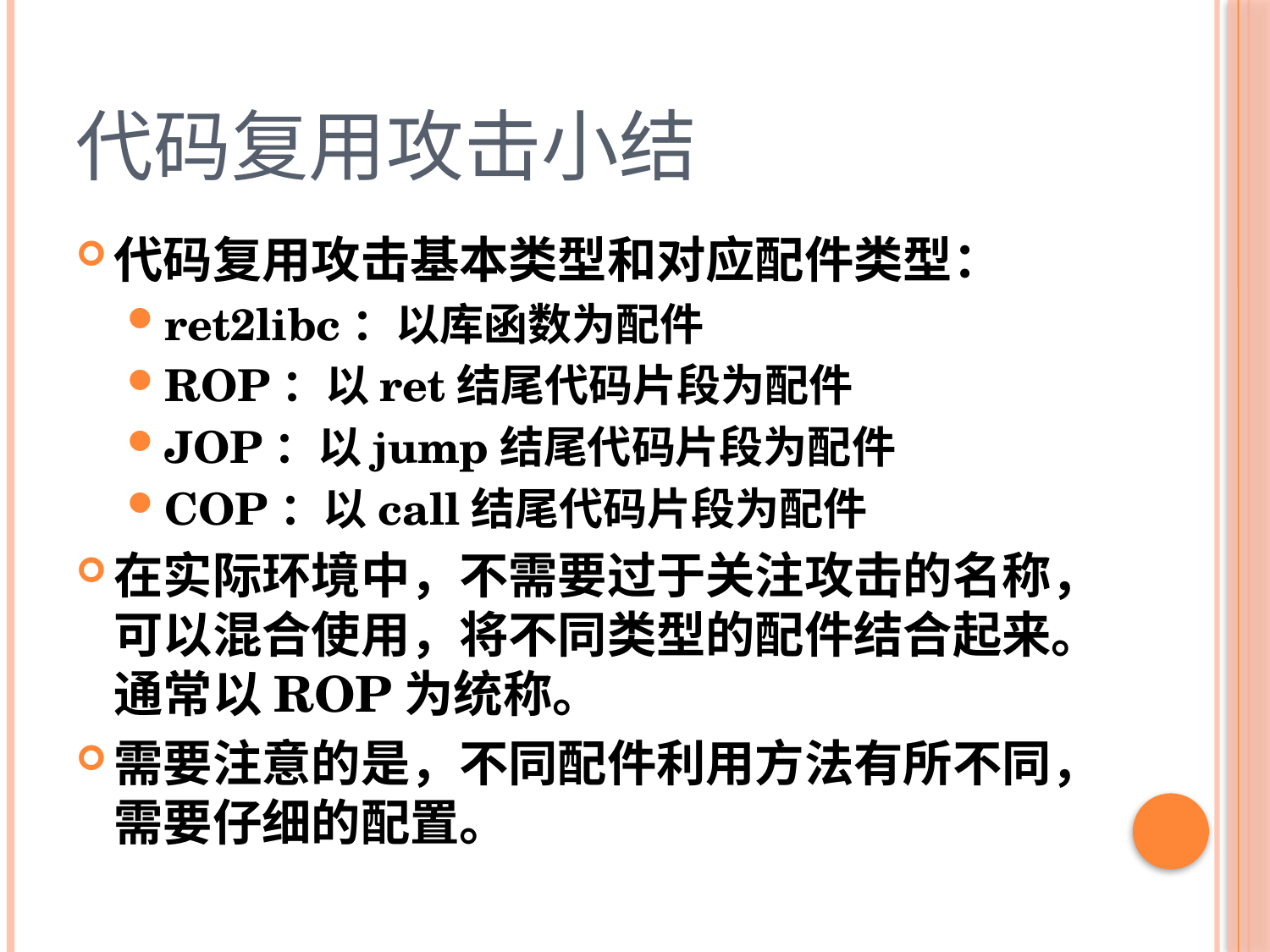

# 代码复用攻击小结
代码复用攻击基本类型和对应配件类型：
ret2libc：以库函数为配件
ROP：以ret结尾代码片段为配件
JOP：以jump结尾代码片段为配件
COP：以call结尾代码片段为配件
在实际环境中，不需要过于关注攻击的名称，可以混合使用，将不同类型的配件结合起来。通常以ROP为统称。
需要注意的是，不同配件利用方法有所不同，需要仔细的配置。